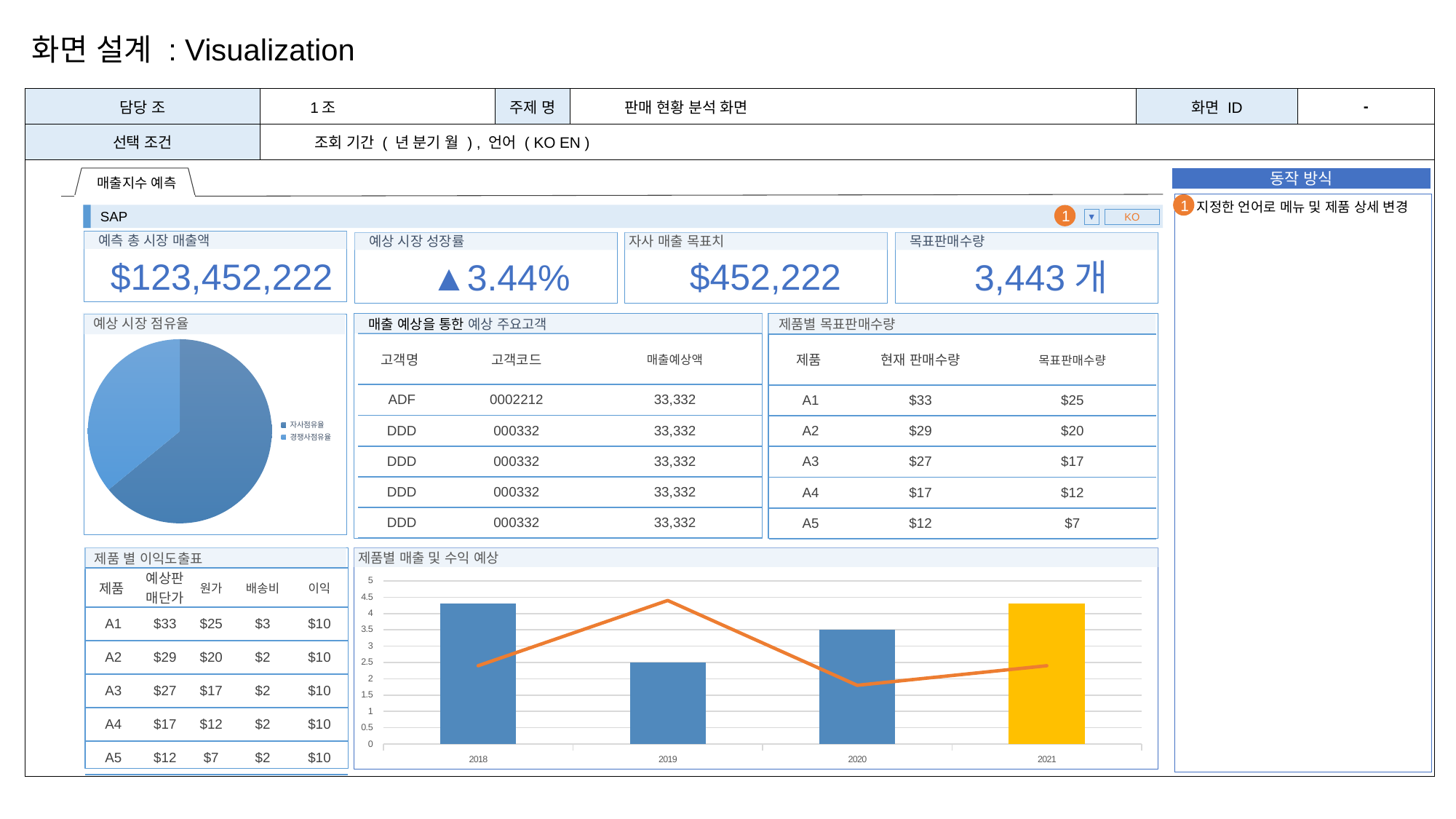

화면 설계 : Visualization
| 담당 조 | 1조 | 주제 명 | 판매 현황 분석 화면 | 화면 ID | - |
| --- | --- | --- | --- | --- | --- |
| 선택 조건 | 조회 기간 ( 년 분기 월 ) , 언어 ( KO EN ) |  |  |  |  |
|  |  |  |  |  |  |

동작 방식
매출지수 예측
1
     지정한 언어로 메뉴 및 제품 상세 변경

SAP

1
▼
KO

  예측 총 시장 매출액

  목표판매수량

  예상 시장 성장률

자사 매출 목표치
   $452,222
 $123,452,222
   3,443개
   ▲3.44%
 예상 시장 점유율

 제품별 목표판매수량
  매출 예상을 통한 예상 주요고객

### Chart

| Category | 판매 |
|---|---|
| 자사점유율 | 8.2 |
| 경쟁사점유율 | 4.6 |
| 고객명 | 고객코드 | 매출예상액 |
| --- | --- | --- |
| ADF | 0002212 | 33,332 |
| DDD | 000332 | 33,332 |
| DDD | 000332 | 33,332 |
| DDD | 000332 | 33,332 |
| DDD | 000332 | 33,332 |
| 제품 | 현재 판매수량 | 목표판매수량 |
| --- | --- | --- |
| A1 | $33 | $25 |
| A2 | $29 | $20 |
| A3 | $27 | $17 |
| A4 | $17 | $12 |
| A5 | $12 | $7 |
 제품 별 이익도출표

제품별 매출 및 수익 예상

### Chart

| Category | ITEM1 | ITEM2 |
|---|---|---|
| 2018 | 4.3 | 2.4 |
| 2019 | 2.5 | 4.4 |
| 2020 | 3.5 | 1.8 |
| 2021 | 4.3 | 2.4 |
| 제품 | 예상판매단가 | 원가 | 배송비 | 이익 |
| --- | --- | --- | --- | --- |
| A1 | $33 | $25 | $3 | $10 |
| A2 | $29 | $20 | $2 | $10 |
| A3 | $27 | $17 | $2 | $10 |
| A4 | $17 | $12 | $2 | $10 |
| A5 | $12 | $7 | $2 | $10 |